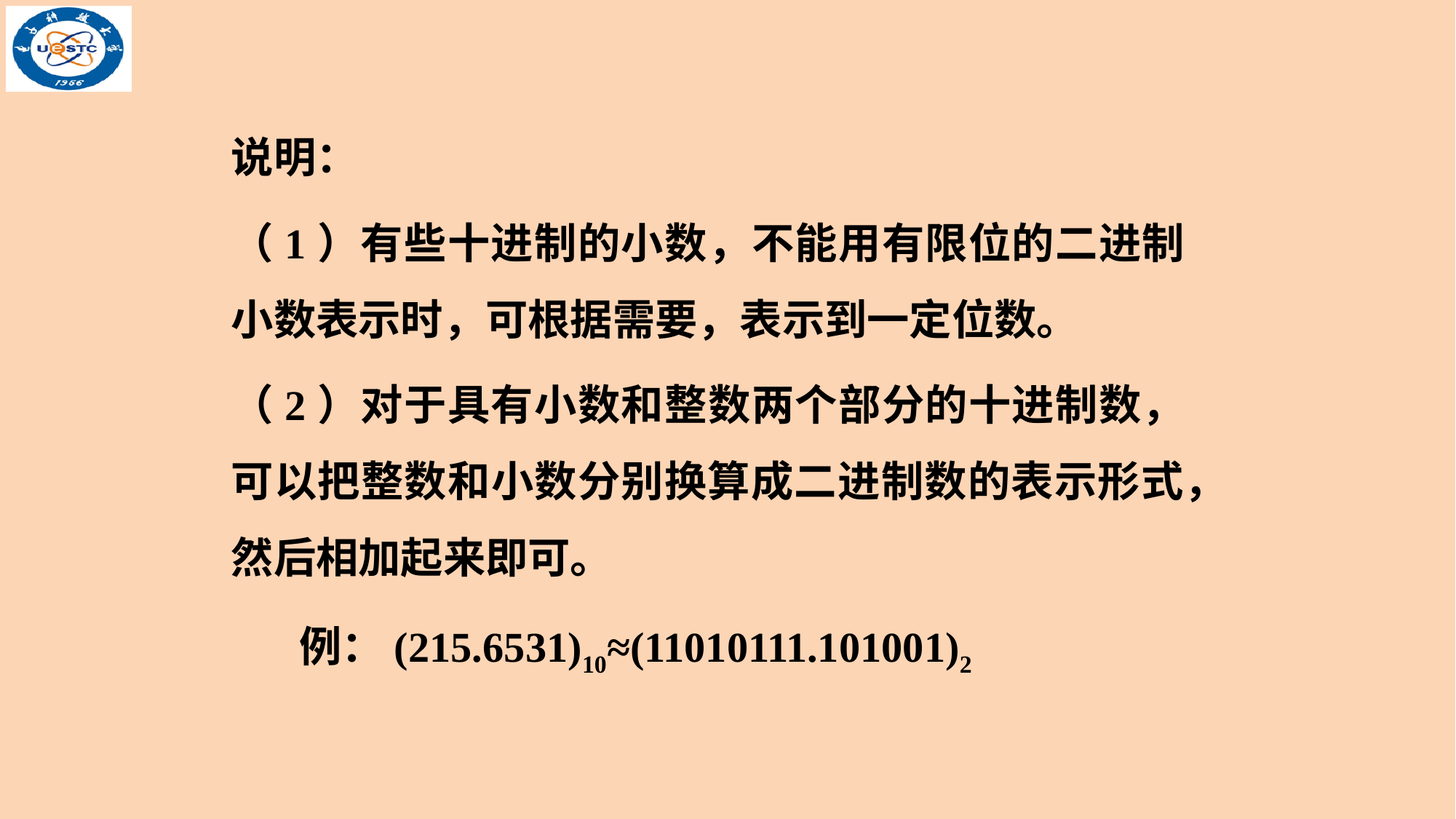

说明：
（1）有些十进制的小数，不能用有限位的二进制小数表示时，可根据需要，表示到一定位数。
（2）对于具有小数和整数两个部分的十进制数，可以把整数和小数分别换算成二进制数的表示形式，然后相加起来即可。
      例：(215.6531)10≈(11010111.101001)2